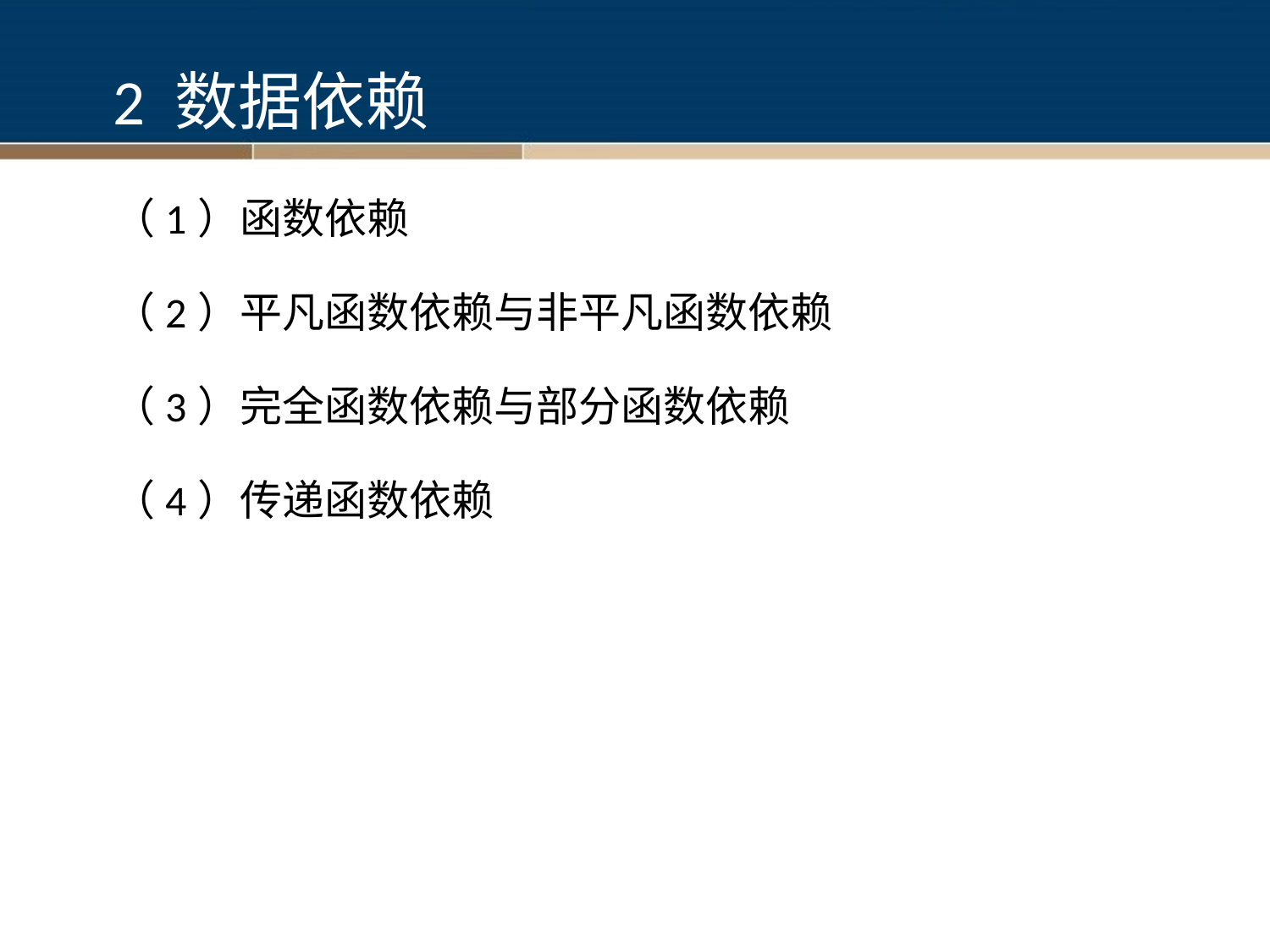

2 数据依赖
（1）函数依赖
（2）平凡函数依赖与非平凡函数依赖
（3）完全函数依赖与部分函数依赖
（4）传递函数依赖